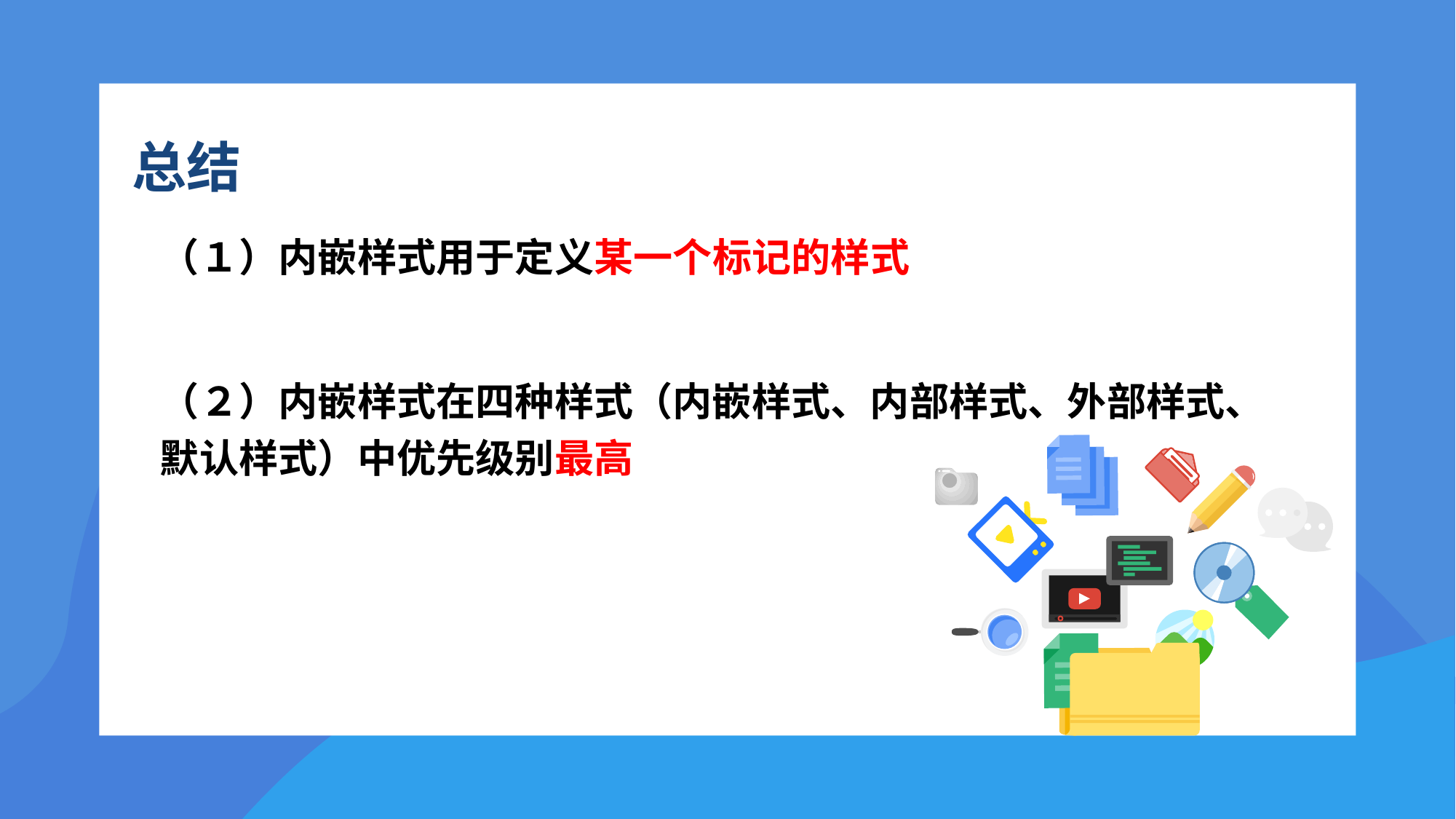

# 总结
（１）内嵌样式用于定义某一个标记的样式

（２）内嵌样式在四种样式（内嵌样式、内部样式、外部样式、默认样式）中优先级别最高